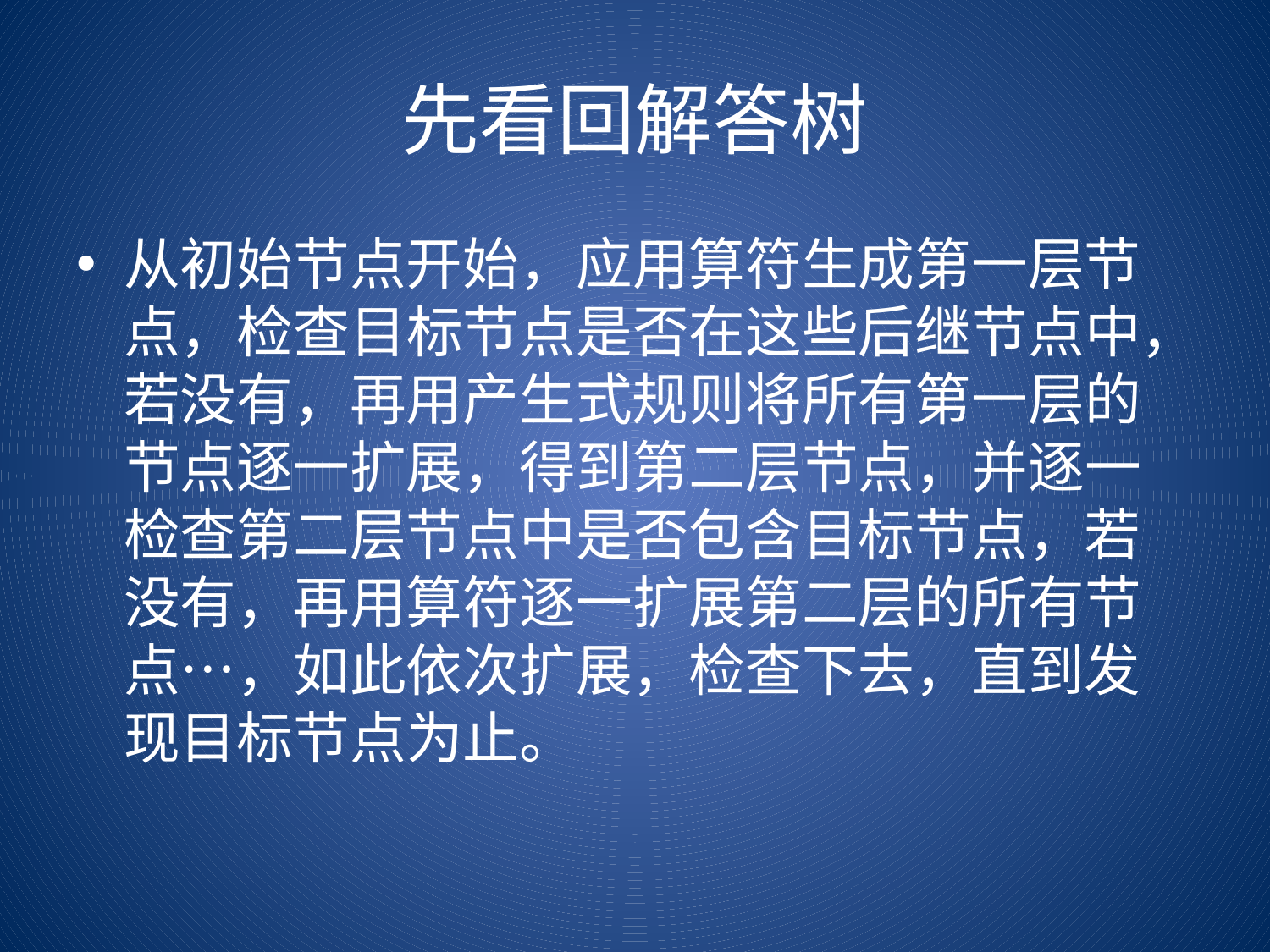

# 先看回解答树
从初始节点开始，应用算符生成第一层节点，检查目标节点是否在这些后继节点中，若没有，再用产生式规则将所有第一层的节点逐一扩展，得到第二层节点，并逐一检查第二层节点中是否包含目标节点，若没有，再用算符逐一扩展第二层的所有节点…，如此依次扩展，检查下去，直到发现目标节点为止。